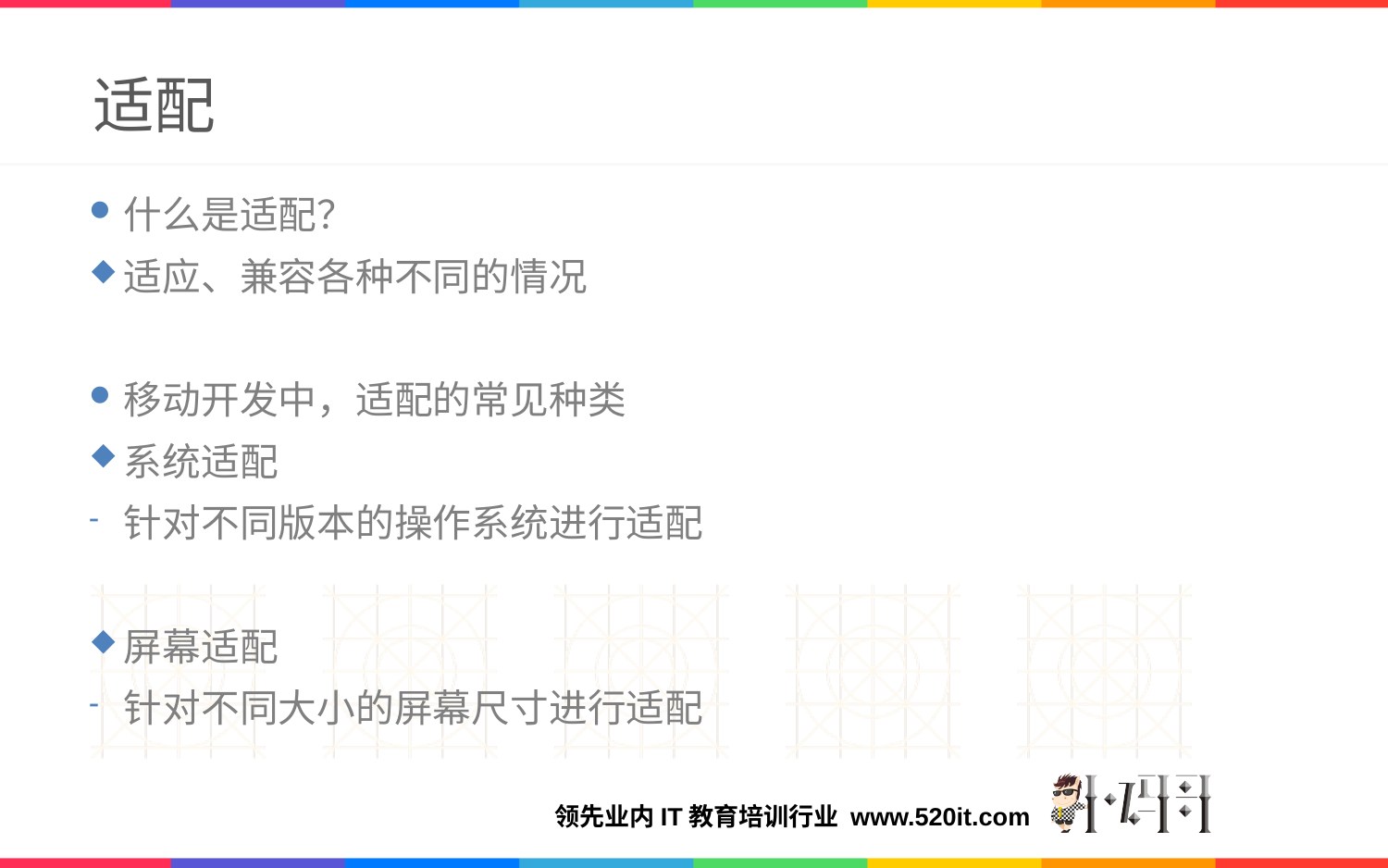

# 适配
什么是适配？
适应、兼容各种不同的情况

移动开发中，适配的常见种类
系统适配
针对不同版本的操作系统进行适配

屏幕适配
针对不同大小的屏幕尺寸进行适配